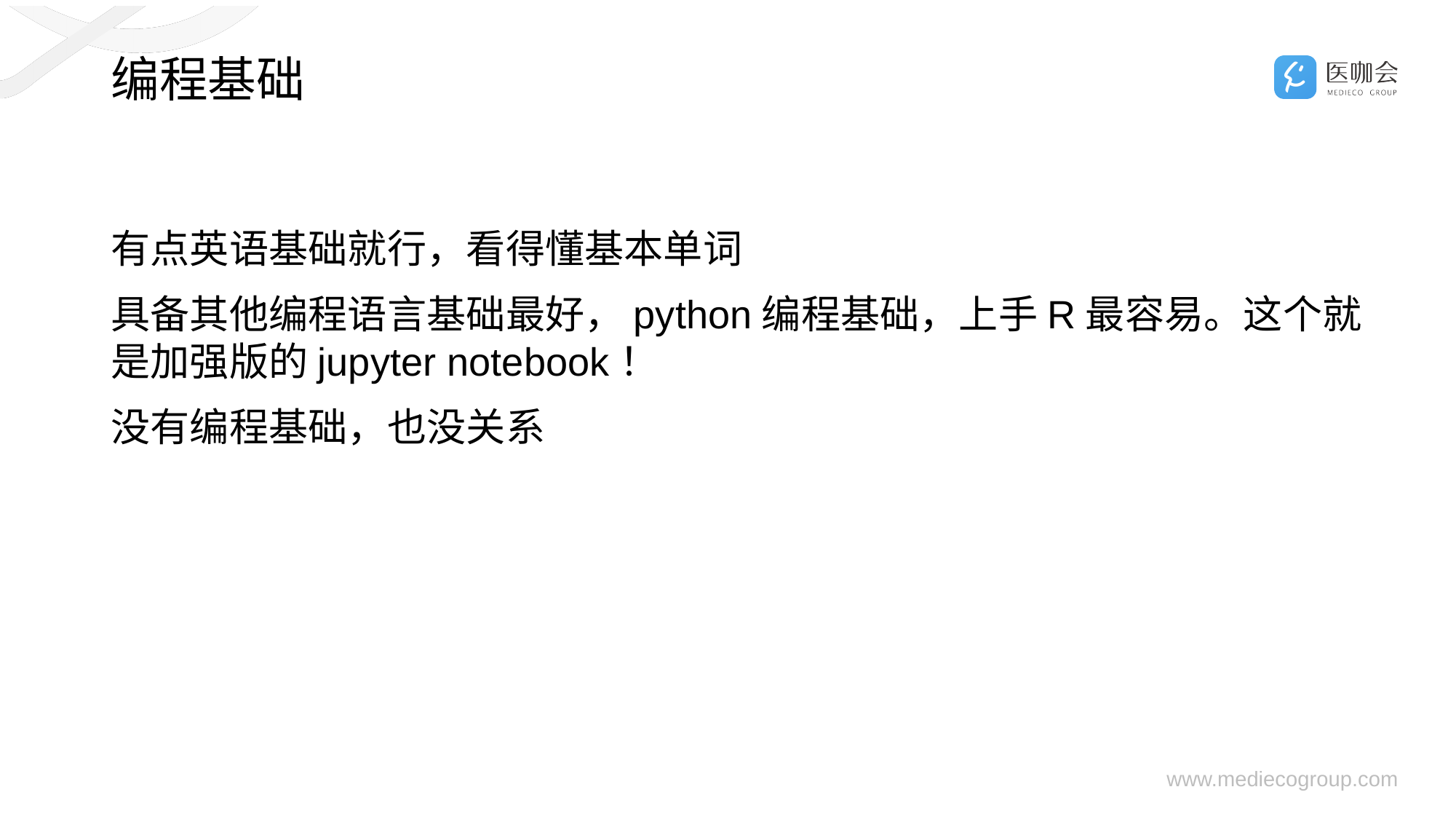

# 编程基础
有点英语基础就行，看得懂基本单词
具备其他编程语言基础最好，python编程基础，上手R最容易。这个就是加强版的jupyter notebook！
没有编程基础，也没关系